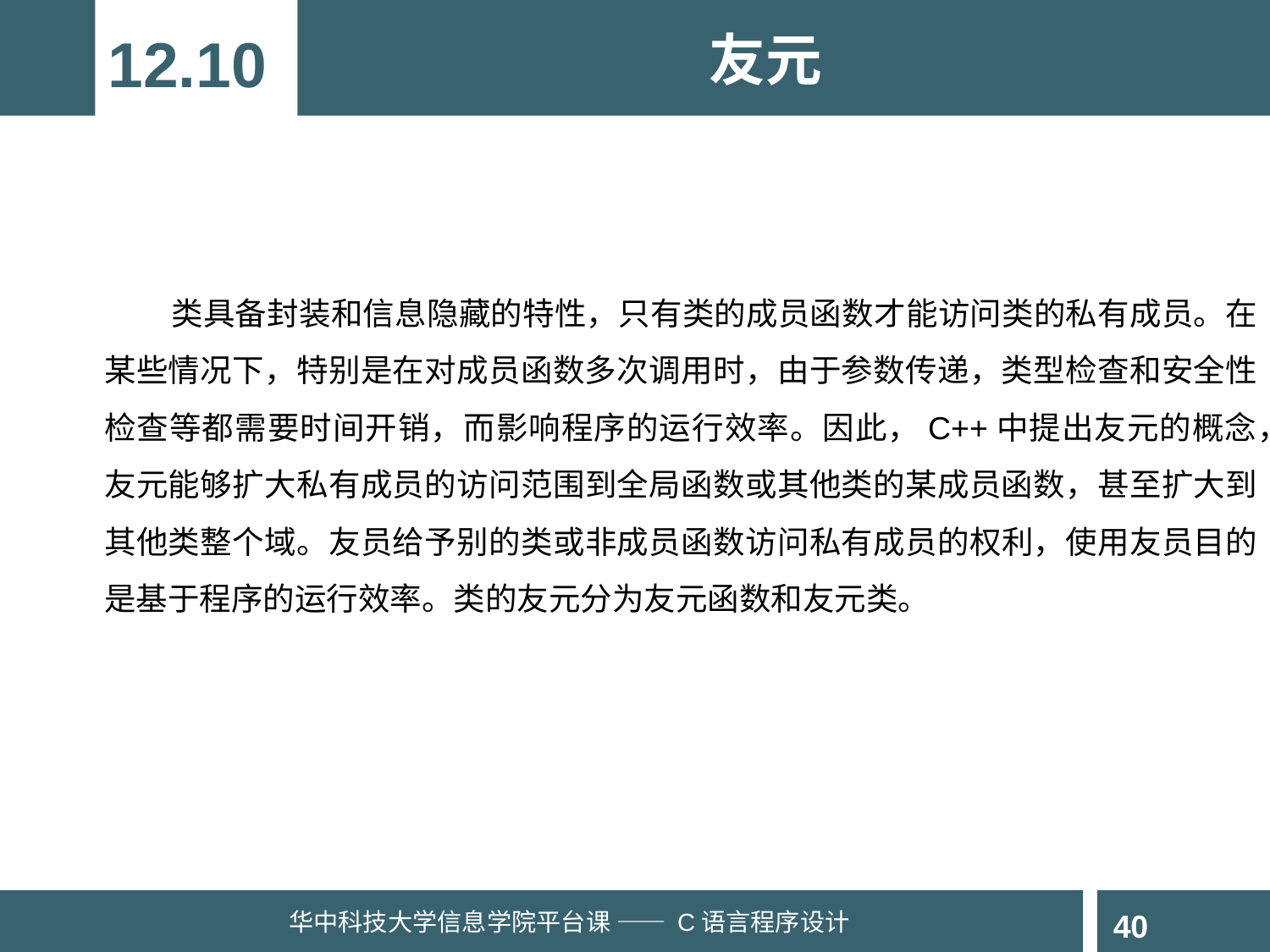

12.10
友元
   类具备封装和信息隐藏的特性，只有类的成员函数才能访问类的私有成员。在某些情况下，特别是在对成员函数多次调用时，由于参数传递，类型检查和安全性检查等都需要时间开销，而影响程序的运行效率。因此，C++中提出友元的概念，友元能够扩大私有成员的访问范围到全局函数或其他类的某成员函数，甚至扩大到其他类整个域。友员给予别的类或非成员函数访问私有成员的权利，使用友员目的是基于程序的运行效率。类的友元分为友元函数和友元类。